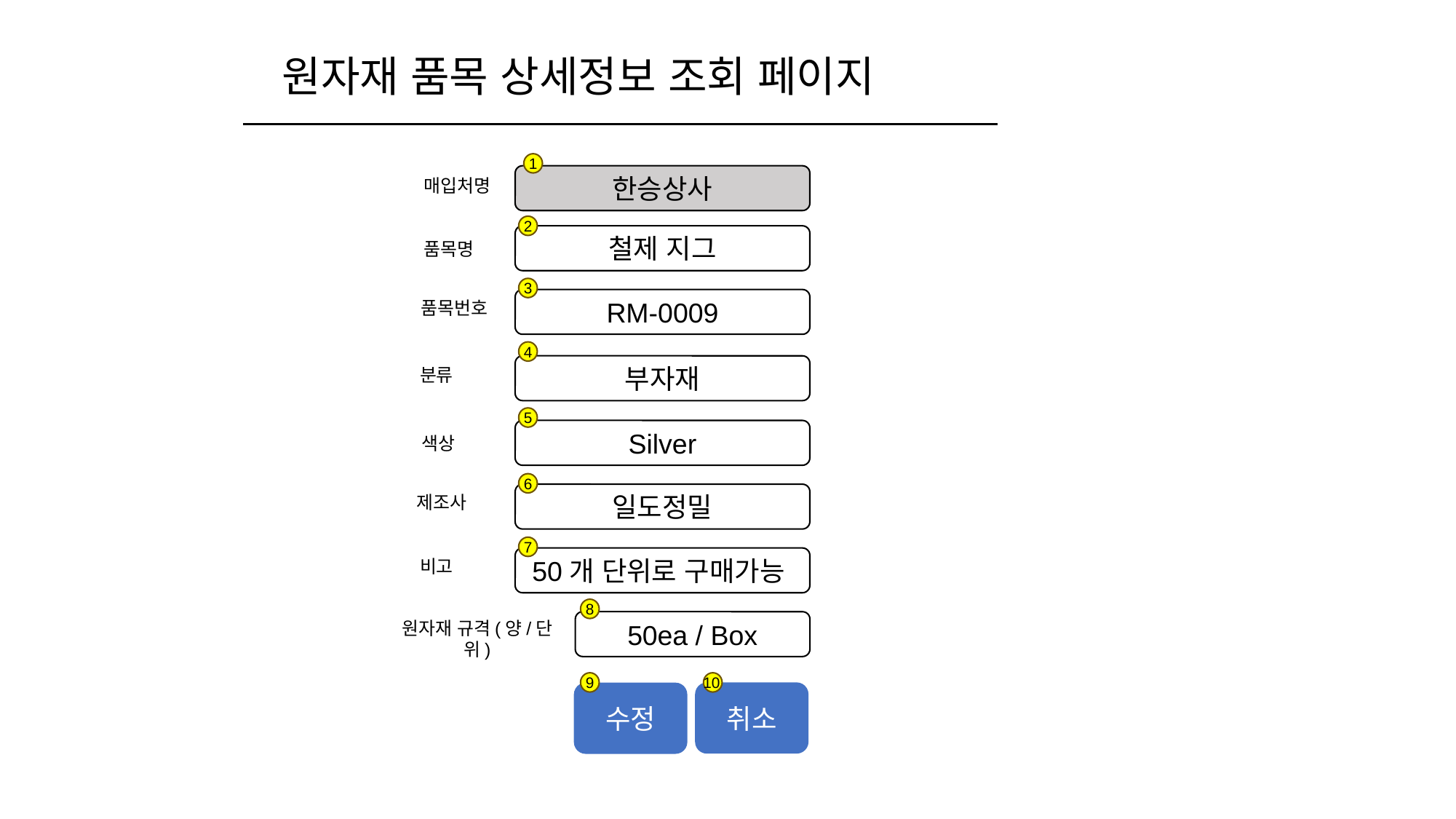

원자재 품목 상세정보 조회 페이지
1
매입처명
한승상사
2
철제 지그
품목명
3
품목번호
RM-0009
4
분류
부자재
5
색상
Silver
6
제조사
일도정밀
7
비고
50개 단위로 구매가능
8
50ea / Box
원자재 규격(양/단위)
10

9
취소
수정